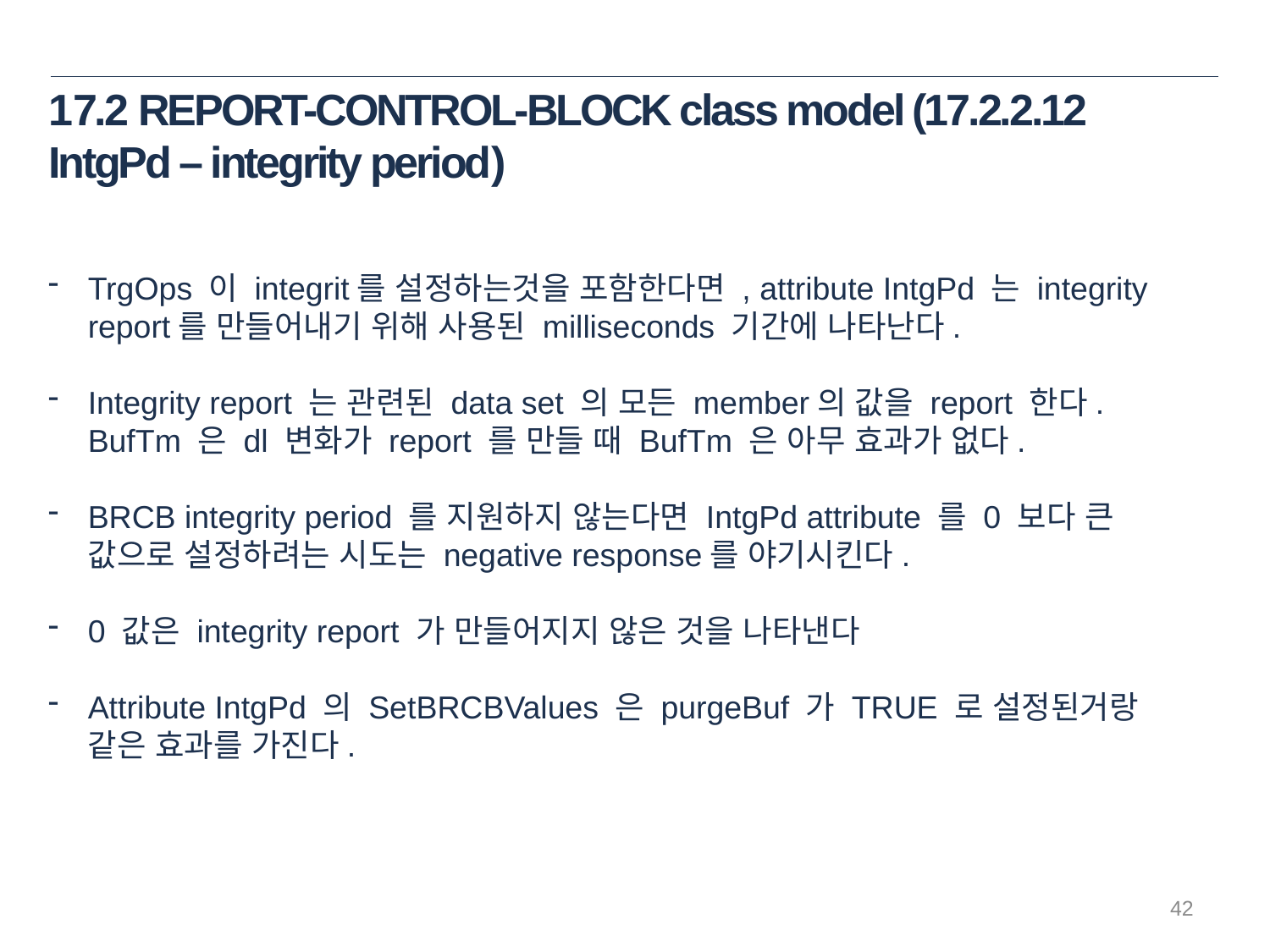

17.2 REPORT-CONTROL-BLOCK class model (17.2.2.12 IntgPd – integrity period)
TrgOps 이 integrit를 설정하는것을 포함한다면 , attribute IntgPd 는 integrity report를 만들어내기 위해 사용된 milliseconds 기간에 나타난다.

Integrity report 는 관련된 data set 의 모든 member의 값을 report 한다. BufTm 은 dl 변화가 report 를 만들 때 BufTm 은 아무 효과가 없다.

BRCB integrity period 를 지원하지 않는다면 IntgPd attribute 를 0 보다 큰 값으로 설정하려는 시도는 negative response를 야기시킨다.

0 값은 integrity report 가 만들어지지 않은 것을 나타낸다

Attribute IntgPd 의 SetBRCBValues 은 purgeBuf 가 TRUE 로 설정된거랑 같은 효과를 가진다.
42